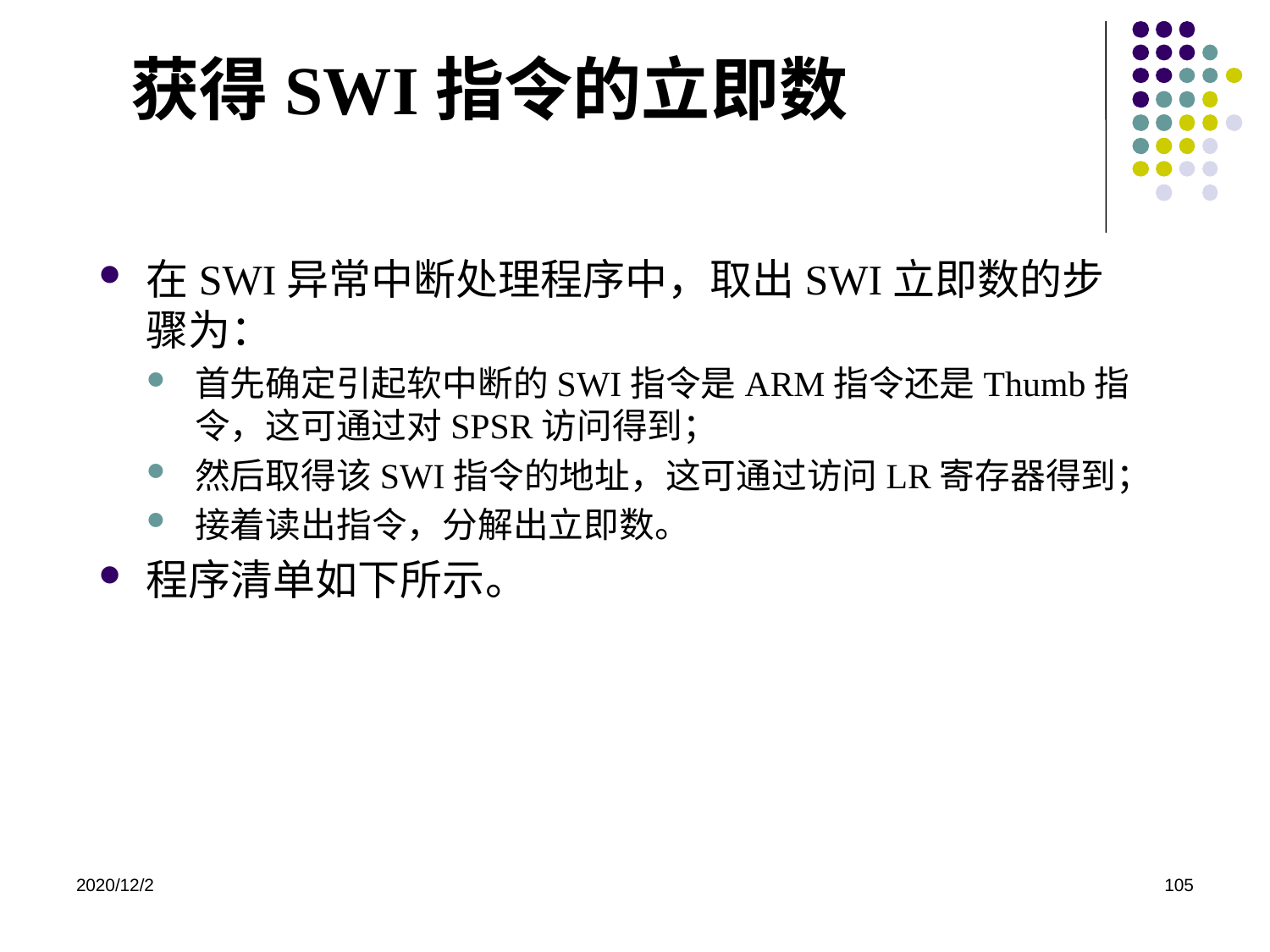

# 获得SWI指令的立即数
在SWI异常中断处理程序中，取出SWI立即数的步骤为：
首先确定引起软中断的SWI指令是ARM指令还是Thumb指令，这可通过对SPSR访问得到；
然后取得该SWI指令的地址，这可通过访问LR寄存器得到；
接着读出指令，分解出立即数。
程序清单如下所示。
2020/12/2
105